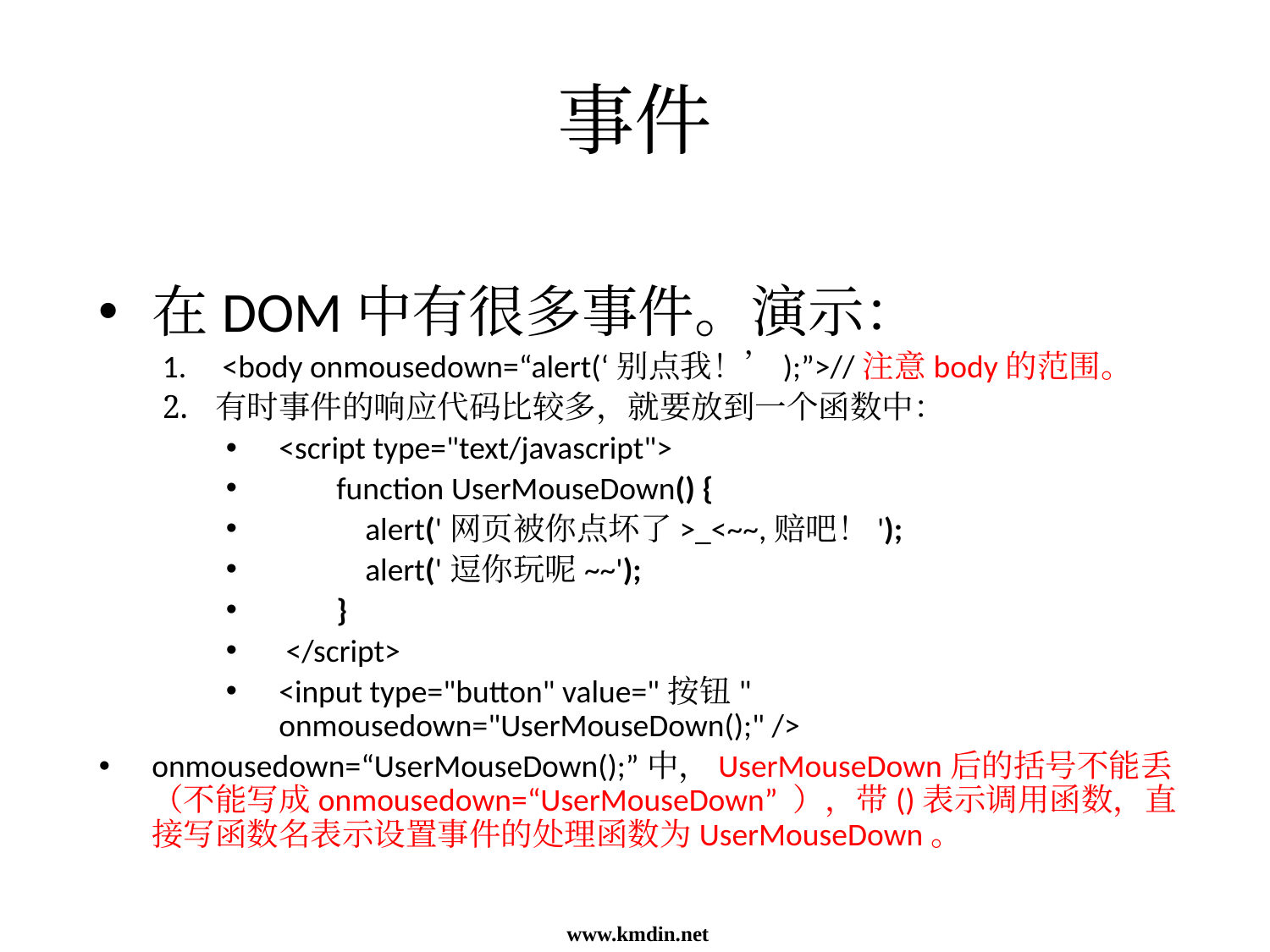

事件
在DOM中有很多事件。演示：
 <body onmousedown=“alert(‘别点我！’);”>//注意body的范围。
有时事件的响应代码比较多，就要放到一个函数中：
<script type="text/javascript">
        function UserMouseDown() {
            alert('网页被你点坏了>_<~~,赔吧！');
            alert('逗你玩呢~~');
        }
 </script>
<input type="button" value="按钮" onmousedown="UserMouseDown();" />
onmousedown=“UserMouseDown();”中，UserMouseDown后的括号不能丢（不能写成onmousedown=“UserMouseDown” ），带()表示调用函数，直接写函数名表示设置事件的处理函数为UserMouseDown。